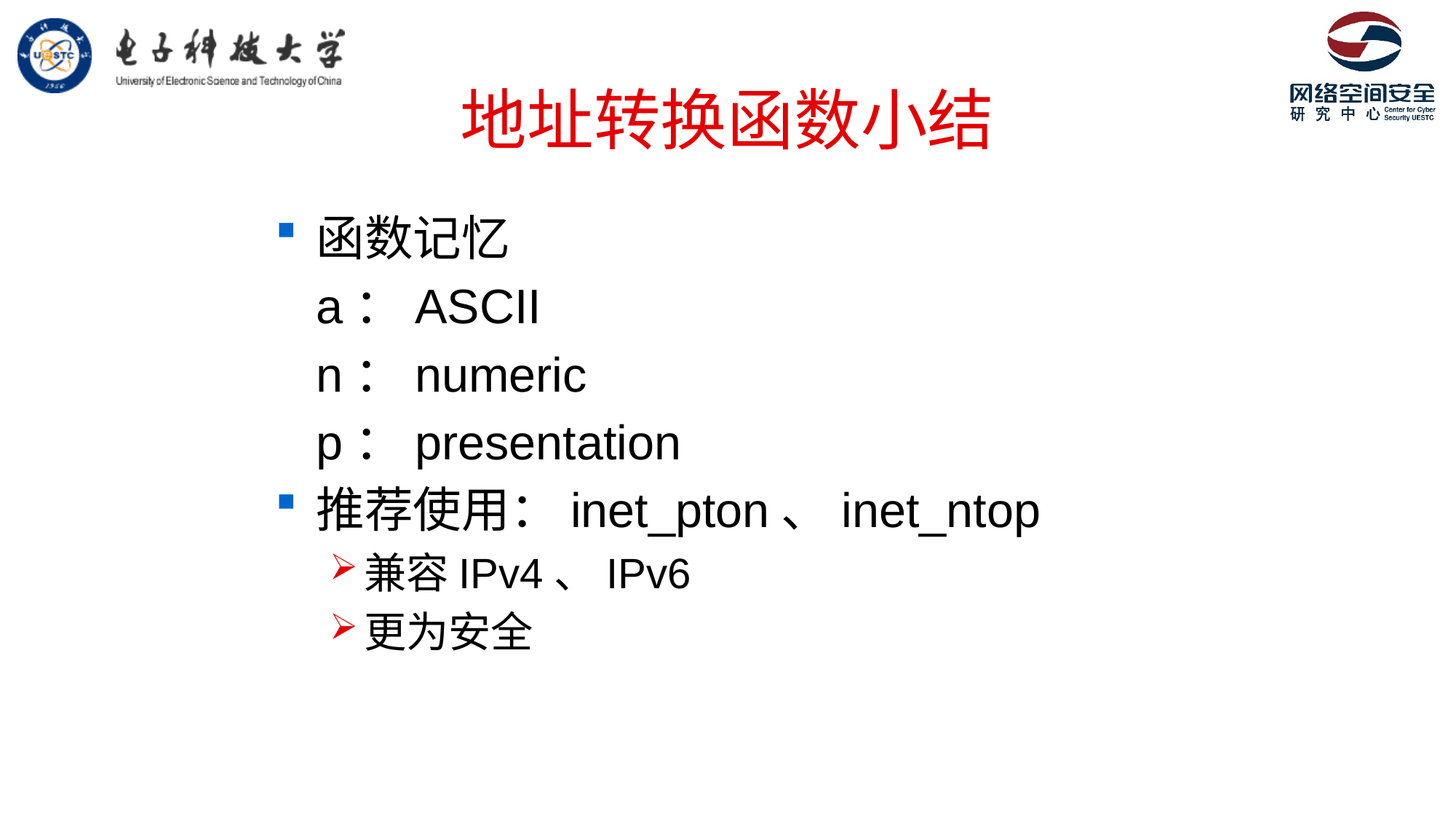

# 地址转换函数小结
函数记忆
	a：ASCII
	n：numeric
	p：presentation
推荐使用：inet_pton、inet_ntop
兼容IPv4、IPv6
更为安全